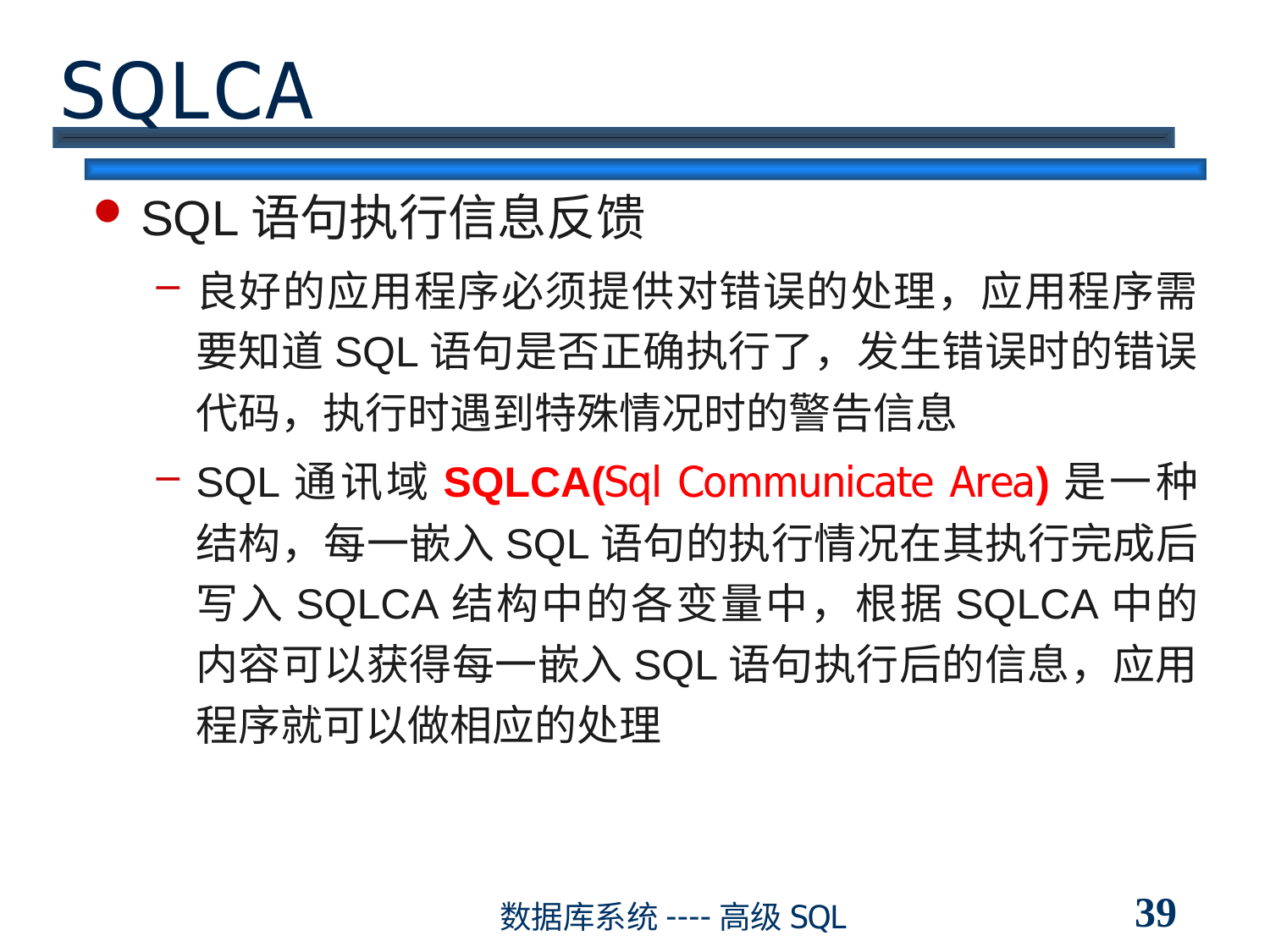

# SQLCA
SQL语句执行信息反馈
良好的应用程序必须提供对错误的处理，应用程序需要知道SQL语句是否正确执行了，发生错误时的错误代码，执行时遇到特殊情况时的警告信息
SQL通讯域SQLCA(Sql Communicate Area)是一种结构，每一嵌入SQL语句的执行情况在其执行完成后写入SQLCA结构中的各变量中，根据SQLCA中的内容可以获得每一嵌入SQL语句执行后的信息，应用程序就可以做相应的处理
39
数据库系统----高级SQL